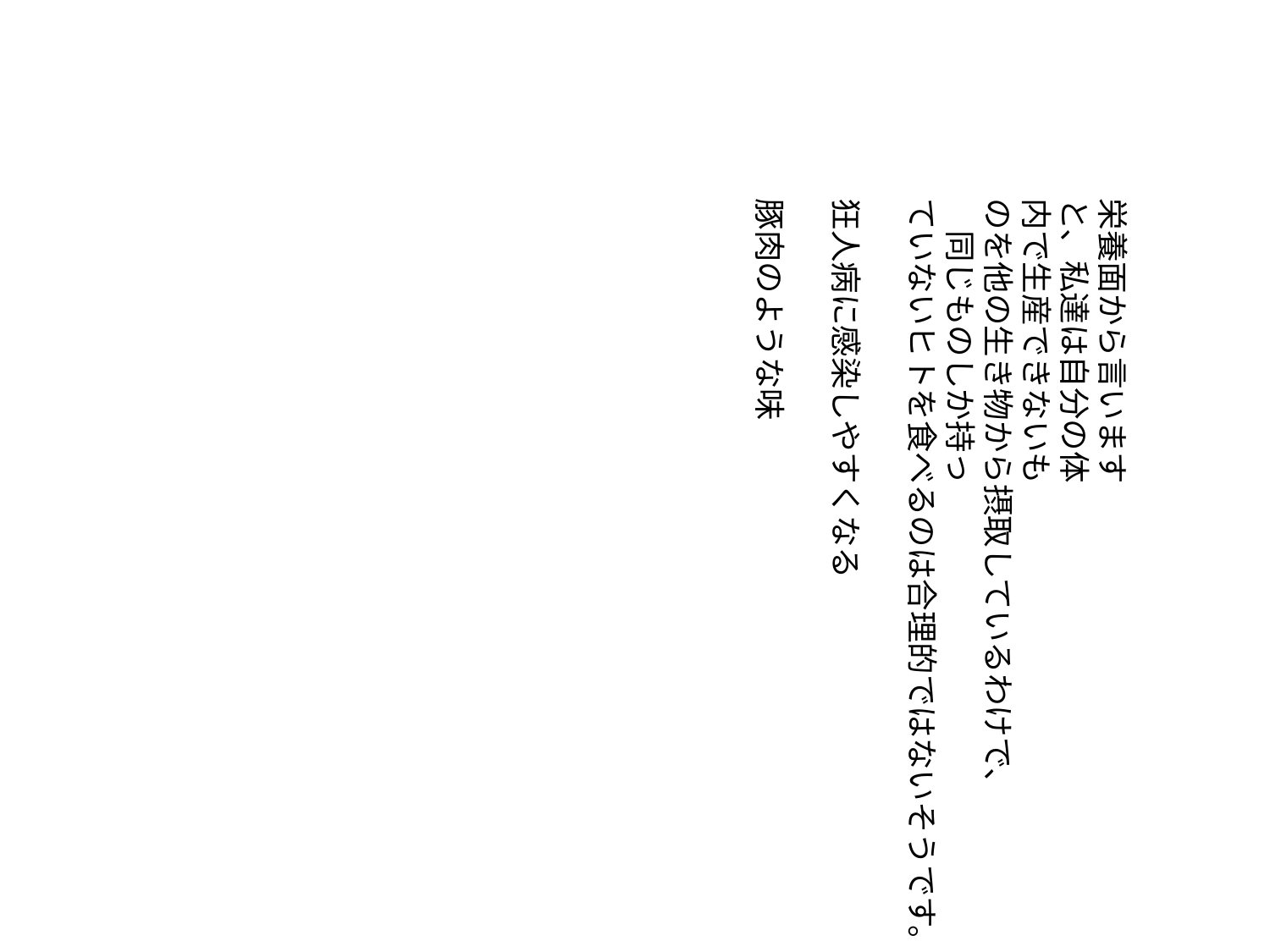

栄養面から言います
と、私達は自分の体
内で生産できないも
のを他の生き物から摂取しているわけで、
　同じものしか持っ
ていないヒトを食べるのは合理的ではないそうです。

狂人病に感染しやすくなる

豚肉のような味